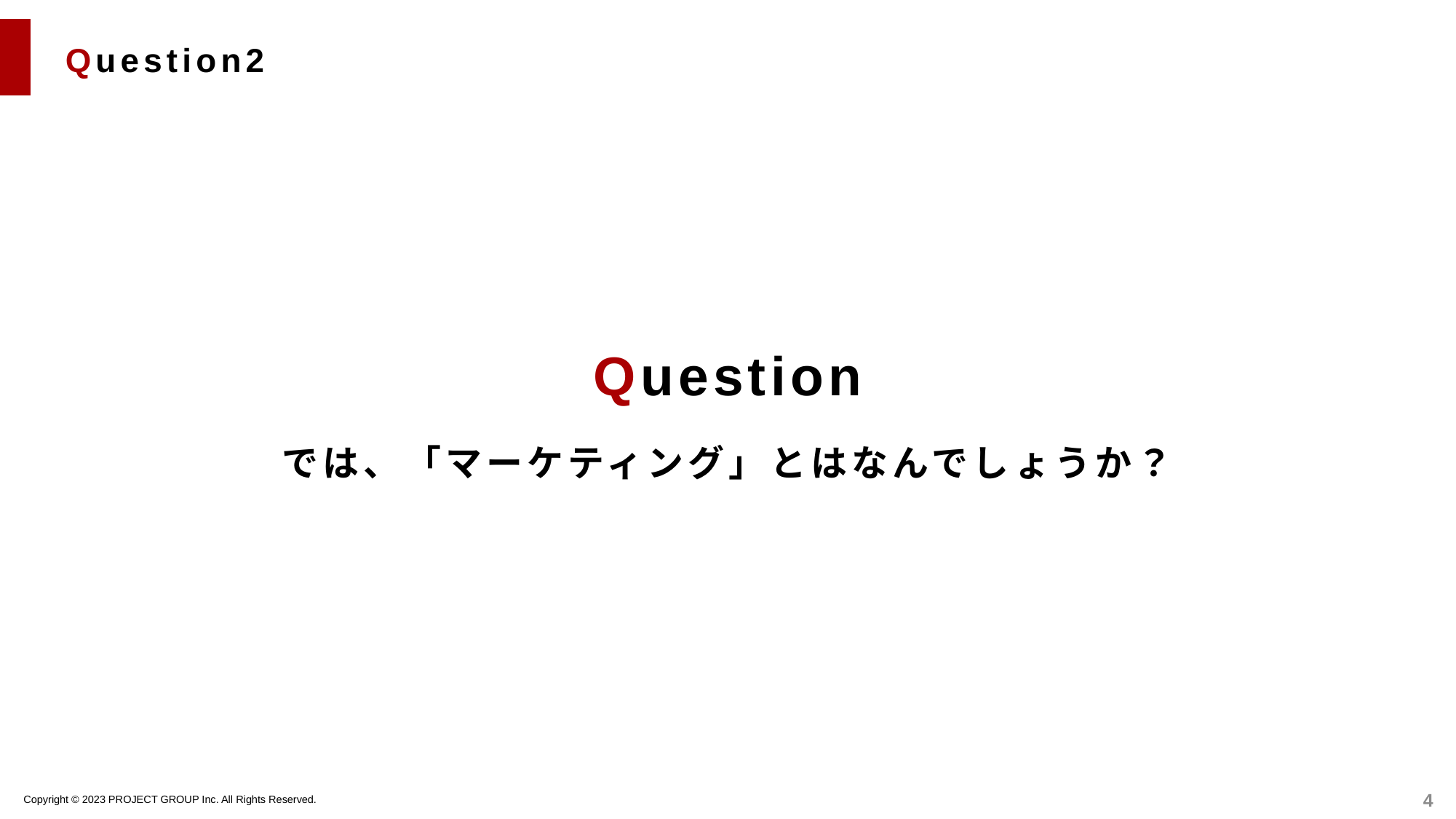

Question2
Question
では、「マーケティング」とはなんでしょうか？
4
Copyright © 2023 PROJECT GROUP Inc. All Rights Reserved.